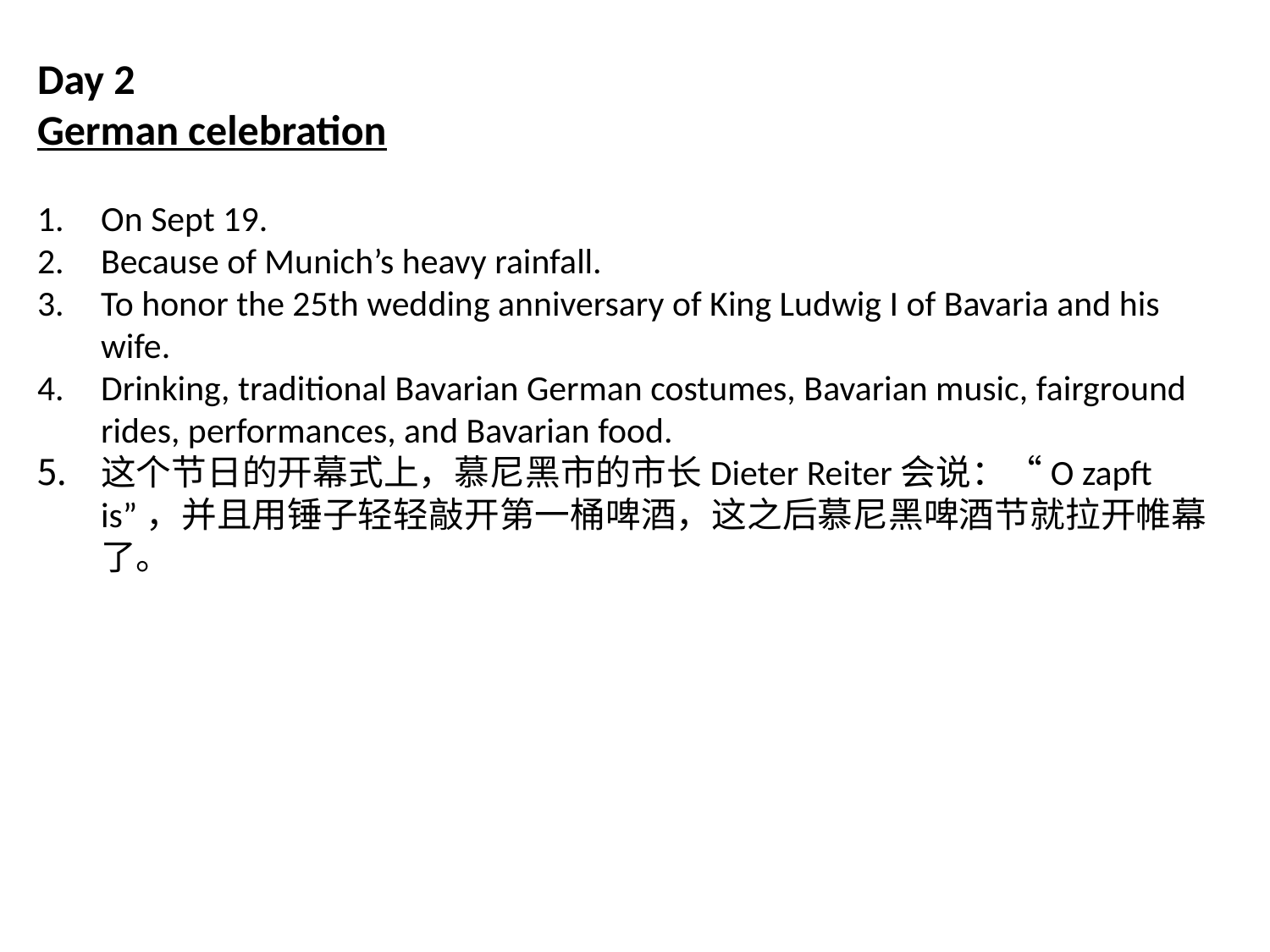

Day 2
German celebration

On Sept 19.
Because of Munich’s heavy rainfall.
To honor the 25th wedding anniversary of King Ludwig I of Bavaria and his wife.
Drinking, traditional Bavarian German costumes, Bavarian music, fairground rides, performances, and Bavarian food.
这个节日的开幕式上，慕尼黑市的市长Dieter Reiter会说：“O zapft is”，并且用锤子轻轻敲开第一桶啤酒，这之后慕尼黑啤酒节就拉开帷幕了。